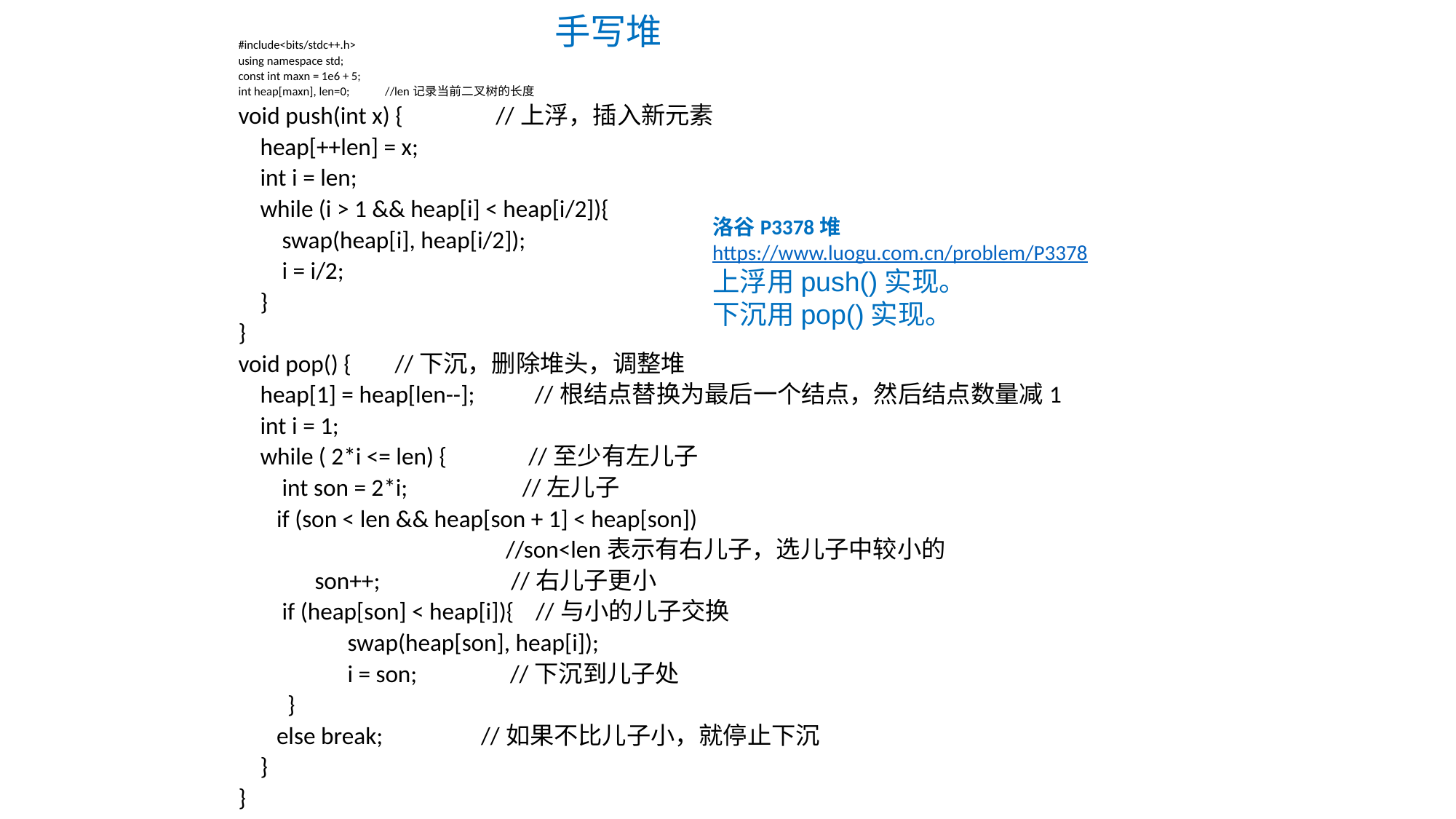

# 手写堆
#include<bits/stdc++.h>
using namespace std;
const int maxn = 1e6 + 5;
int heap[maxn], len=0;             //len记录当前二叉树的长度
void push(int x) {                 //上浮，插入新元素
    heap[++len] = x;
    int i = len;
    while (i > 1 && heap[i] < heap[i/2]){
        swap(heap[i], heap[i/2]);
        i = i/2;
    }
}
void pop() {        //下沉，删除堆头，调整堆
    heap[1] = heap[len--];           //根结点替换为最后一个结点，然后结点数量减1
    int i = 1;
    while ( 2*i <= len) {               //至少有左儿子
        int son = 2*i;                     //左儿子
       if (son < len && heap[son + 1] < heap[son])
                                                 //son<len表示有右儿子，选儿子中较小的
              son++;                        //右儿子更小
        if (heap[son] < heap[i]){    //与小的儿子交换
           	swap(heap[son], heap[i]);
	i = son;                 //下沉到儿子处
         }
       else break;                  //如果不比儿子小，就停止下沉
    }
}

int main() {
    int n;   scanf("%d",&n);
    while(n--){
        int op;	scanf("%d",&op);
        if (op == 1) {
			int x;  scanf("%d",&x);
            push(x);                  //加入堆
		}
        else if (op == 2)
			printf("%d\n", heap[1]);  //打印堆头
        else pop();                   //删除堆头
    }
    return 0;
}
洛谷P3378堆     https://www.luogu.com.cn/problem/P3378
上浮用push()实现。
下沉用pop()实现。